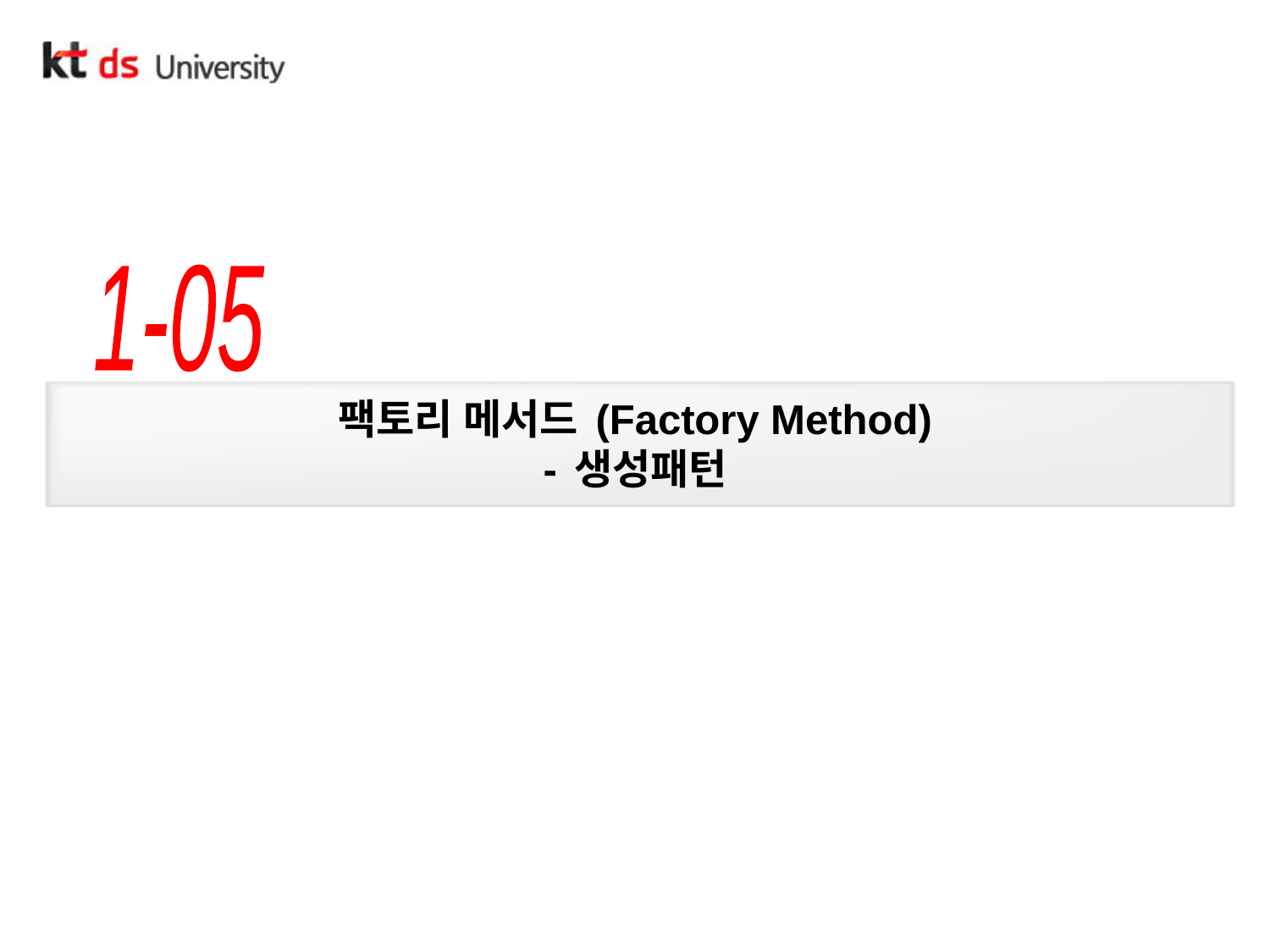

1-05
# 팩토리 메서드 (Factory Method) - 생성패턴